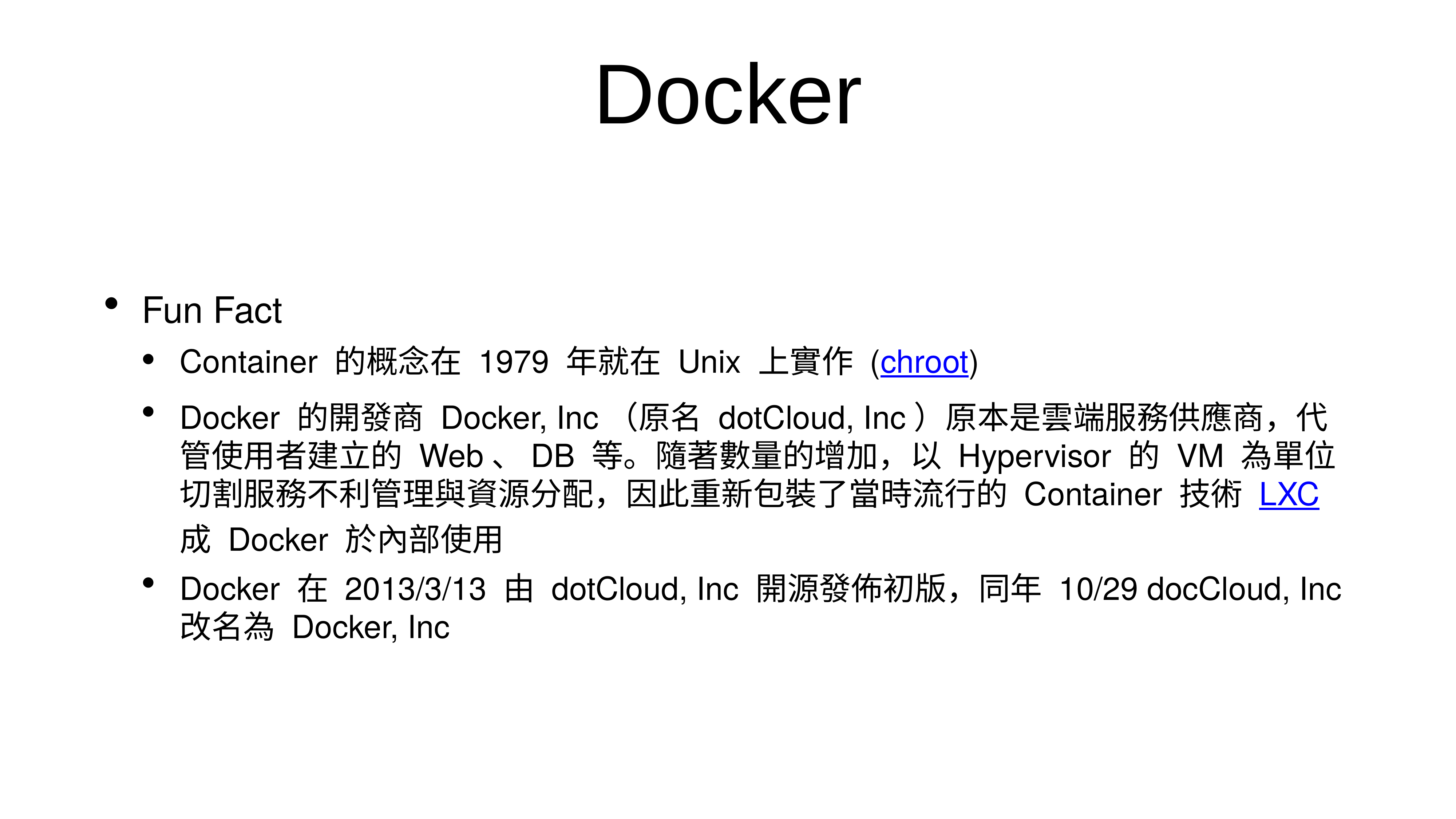

# Docker
Fun Fact
Container 的概念在 1979 年就在 Unix 上實作 (chroot)
Docker 的開發商 Docker, Inc（原名 dotCloud, Inc）原本是雲端服務供應商，代管使用者建立的 Web、DB 等。隨著數量的增加，以 Hypervisor 的 VM 為單位切割服務不利管理與資源分配，因此重新包裝了當時流行的 Container 技術 LXC 成 Docker 於內部使用
Docker 在 2013/3/13 由 dotCloud, Inc 開源發佈初版，同年 10/29 docCloud, Inc 改名為 Docker, Inc